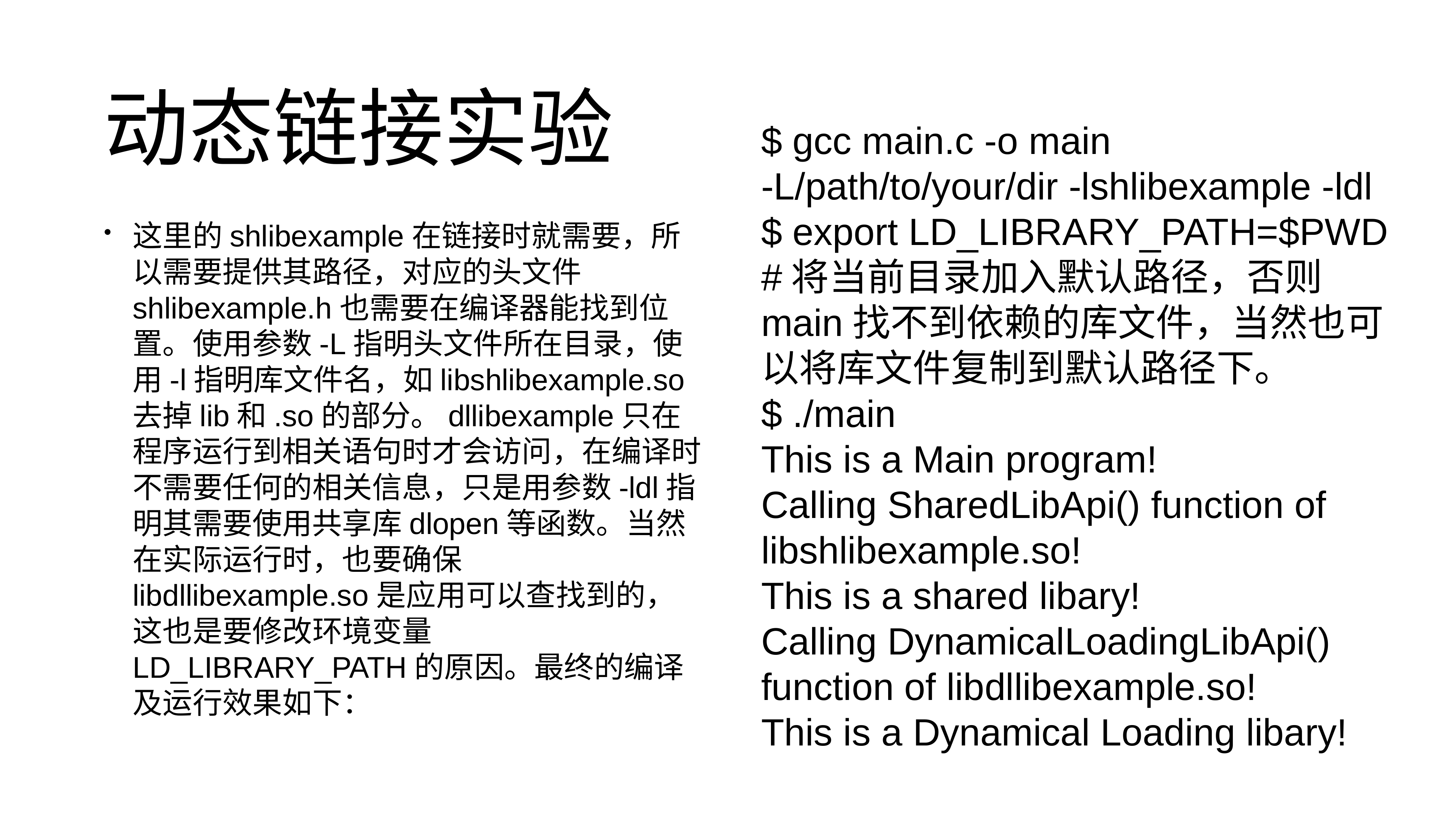

# 动态链接实验
$ gcc main.c -o main -L/path/to/your/dir -lshlibexample -ldl
$ export LD_LIBRARY_PATH=$PWD #将当前目录加入默认路径，否则main找不到依赖的库文件，当然也可以将库文件复制到默认路径下。
$ ./main
This is a Main program!
Calling SharedLibApi() function of libshlibexample.so!
This is a shared libary!
Calling DynamicalLoadingLibApi() function of libdllibexample.so!
This is a Dynamical Loading libary!
这里的shlibexample在链接时就需要，所以需要提供其路径，对应的头文件shlibexample.h也需要在编译器能找到位置。使用参数-L指明头文件所在目录，使用-l指明库文件名，如libshlibexample.so去掉lib和.so的部分。dllibexample只在程序运行到相关语句时才会访问，在编译时不需要任何的相关信息，只是用参数-ldl指明其需要使用共享库dlopen等函数。当然在实际运行时，也要确保libdllibexample.so是应用可以查找到的，这也是要修改环境变量LD_LIBRARY_PATH的原因。最终的编译及运行效果如下：